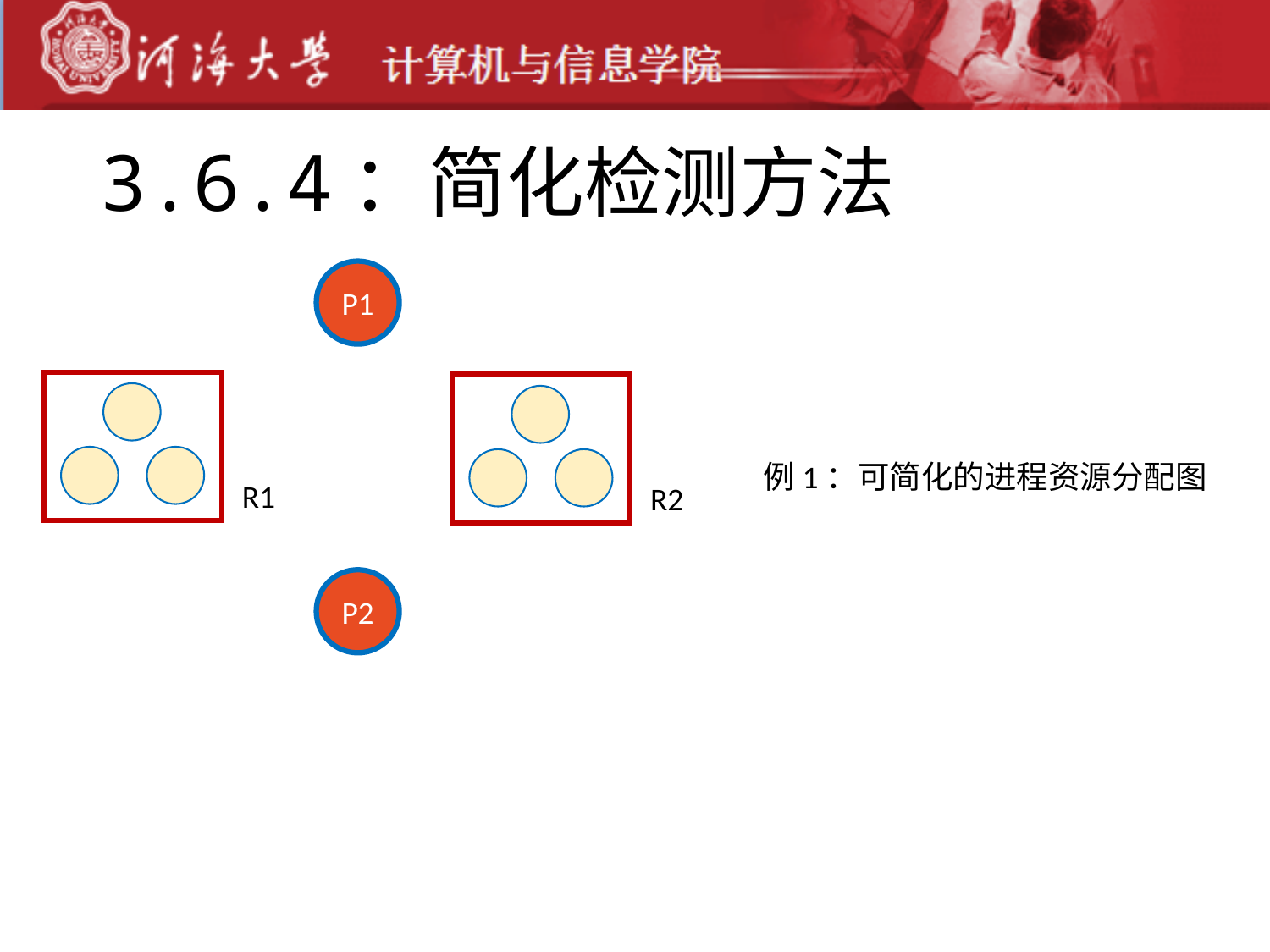

# 3.6.4：简化检测方法
P1

R1

R2
P2
例1：可简化的进程资源分配图